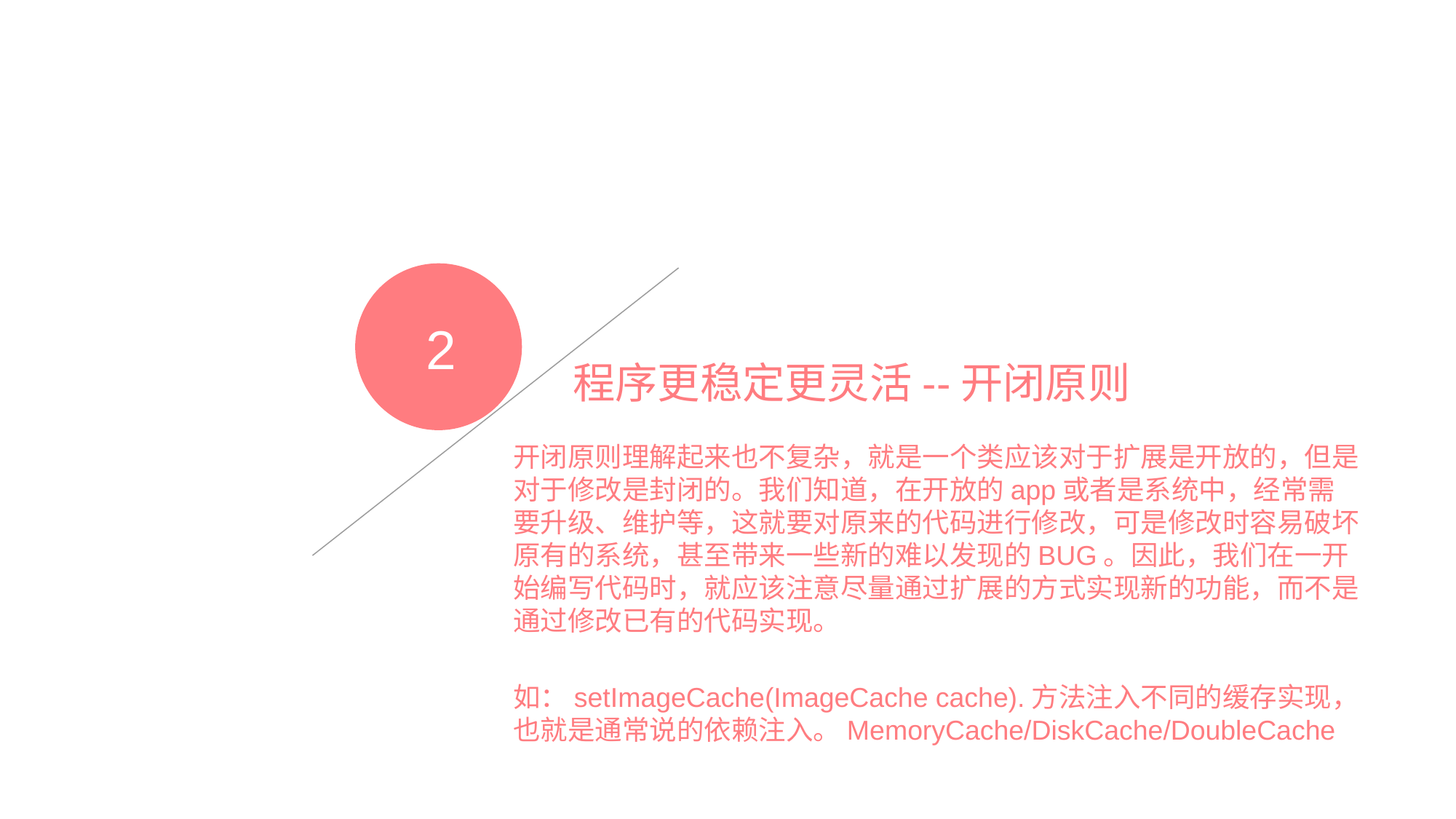

2
# 程序更稳定更灵活--开闭原则
开闭原则理解起来也不复杂，就是一个类应该对于扩展是开放的，但是对于修改是封闭的。我们知道，在开放的app或者是系统中，经常需要升级、维护等，这就要对原来的代码进行修改，可是修改时容易破坏原有的系统，甚至带来一些新的难以发现的BUG。因此，我们在一开始编写代码时，就应该注意尽量通过扩展的方式实现新的功能，而不是通过修改已有的代码实现。

如：setImageCache(ImageCache cache).方法注入不同的缓存实现，也就是通常说的依赖注入。MemoryCache/DiskCache/DoubleCache